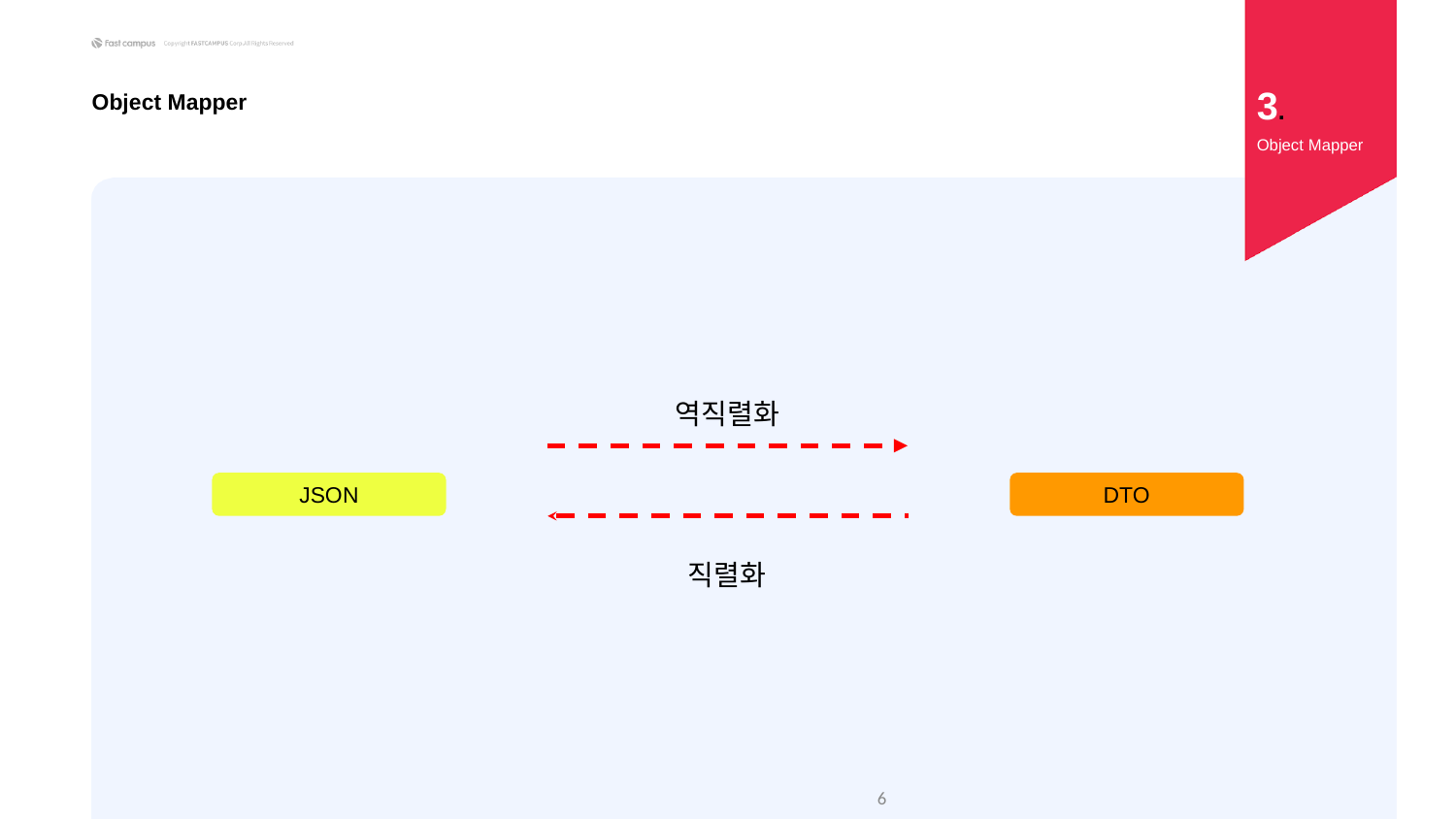

3.
Object Mapper
Object Mapper
역직렬화
JSON
DTO
직렬화
6